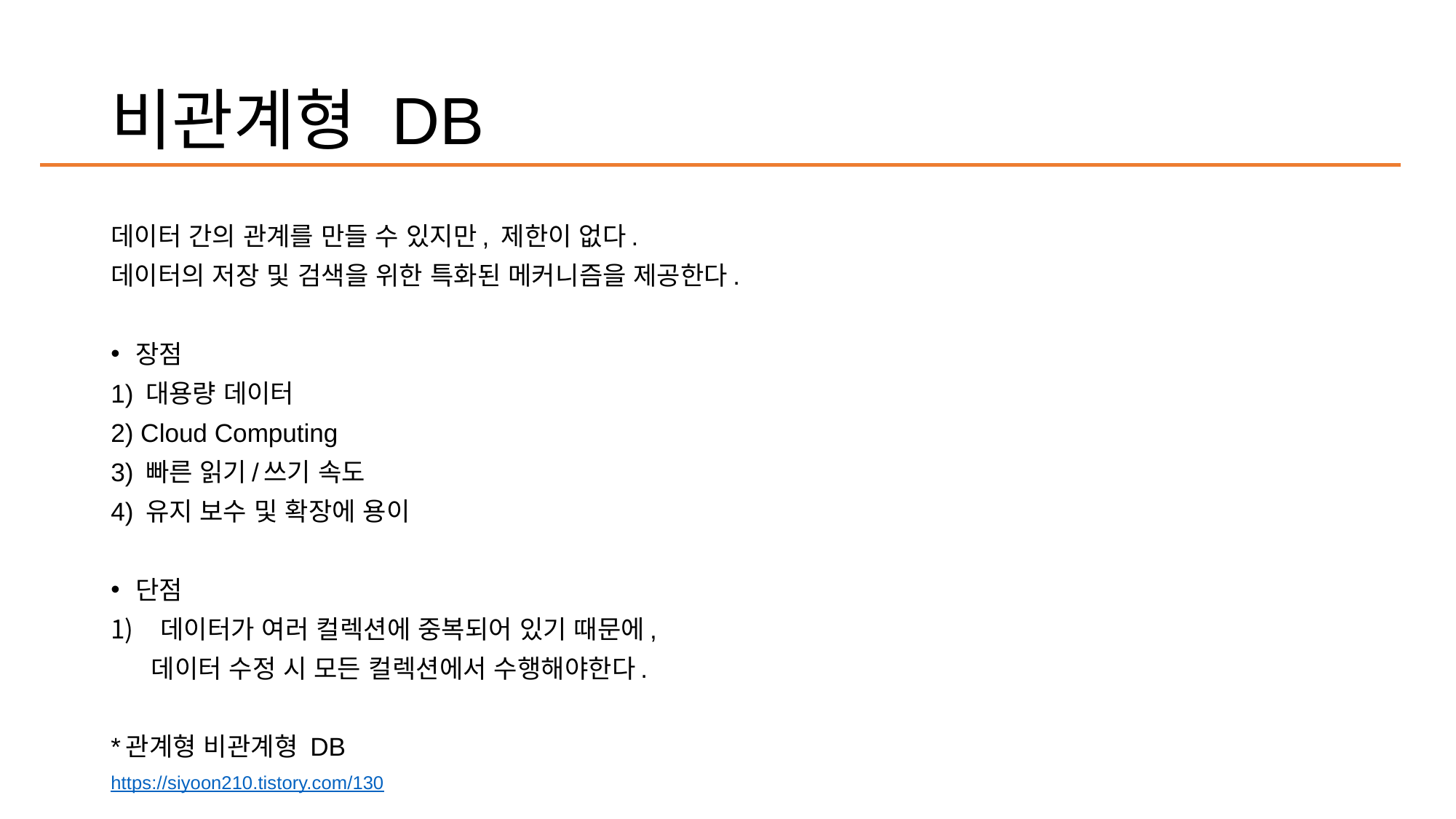

# 비관계형 DB
데이터 간의 관계를 만들 수 있지만, 제한이 없다.
데이터의 저장 및 검색을 위한 특화된 메커니즘을 제공한다.

장점
1) 대용량 데이터
2) Cloud Computing
3) 빠른 읽기/쓰기 속도
4) 유지 보수 및 확장에 용이

단점
데이터가 여러 컬렉션에 중복되어 있기 때문에,
     데이터 수정 시 모든 컬렉션에서 수행해야한다.

*관계형 비관계형 DB
https://siyoon210.tistory.com/130